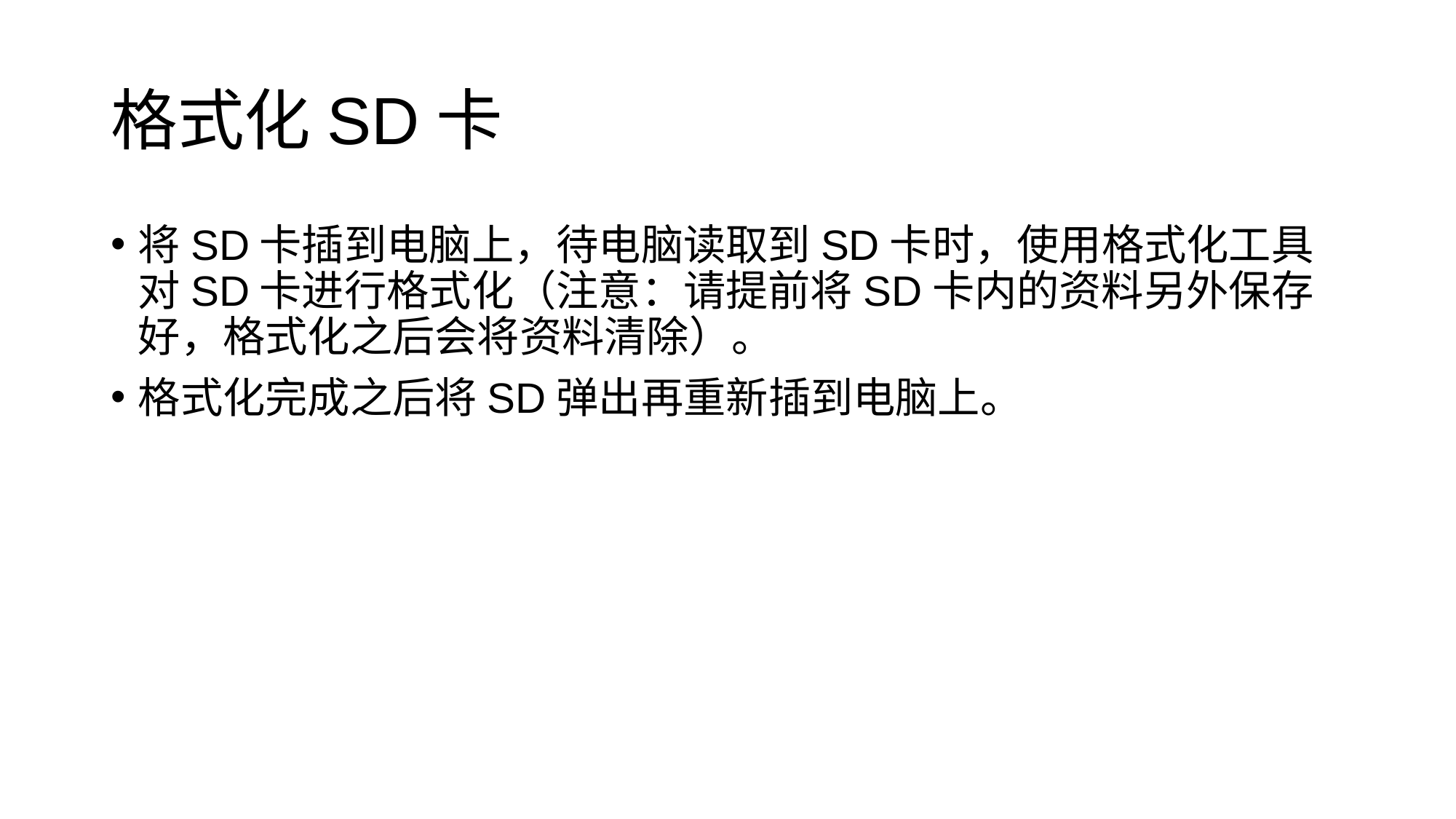

# 格式化SD卡
将SD卡插到电脑上，待电脑读取到SD卡时，使用格式化工具对SD卡进行格式化（注意：请提前将SD卡内的资料另外保存好，格式化之后会将资料清除）。
格式化完成之后将SD弹出再重新插到电脑上。